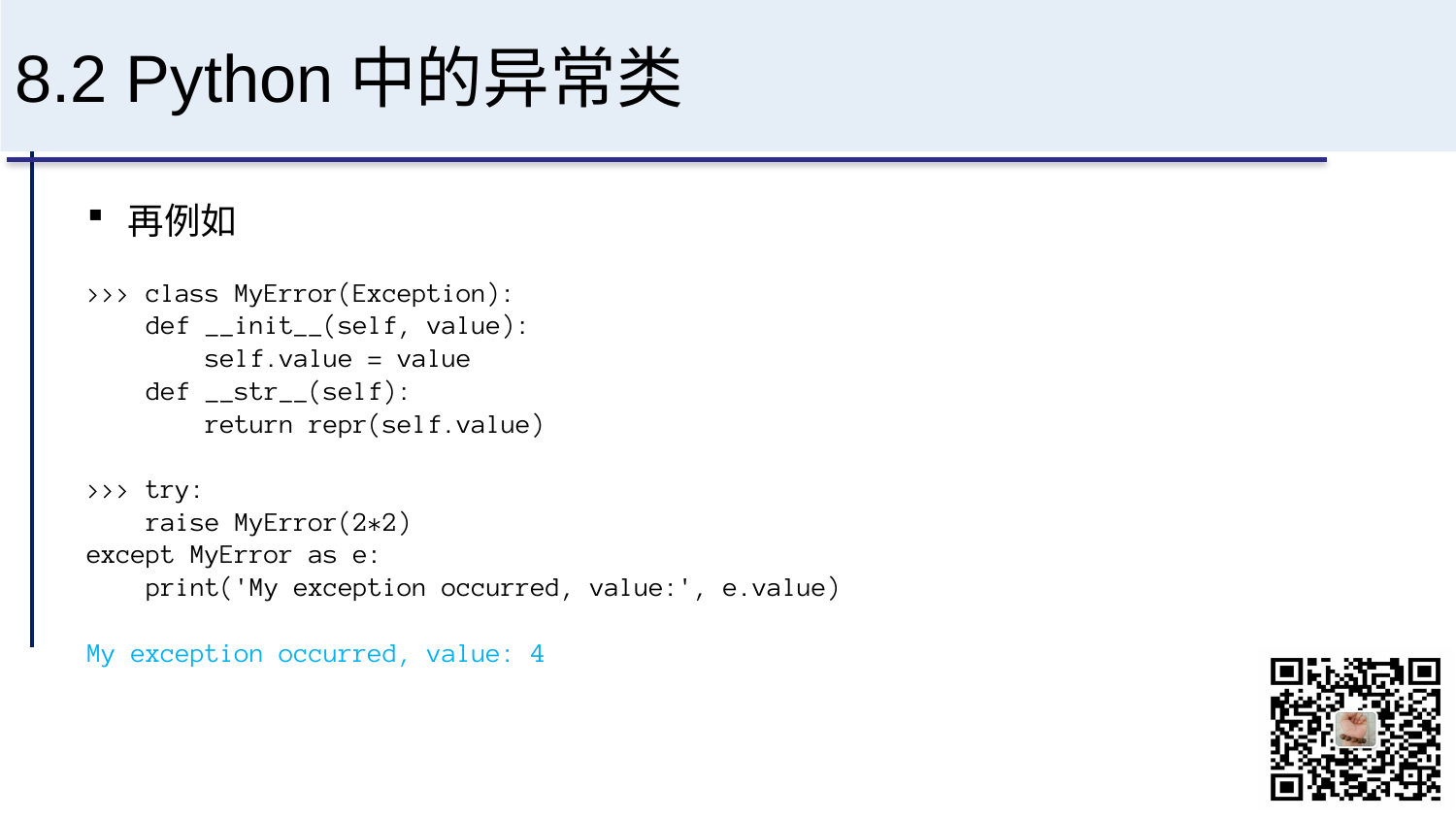

# 8.2 Python中的异常类
再例如

>>> class MyError(Exception):
    def __init__(self, value):
        self.value = value
    def __str__(self):
        return repr(self.value)

>>> try:
    raise MyError(2*2)
except MyError as e:
    print('My exception occurred, value:', e.value)

My exception occurred, value: 4